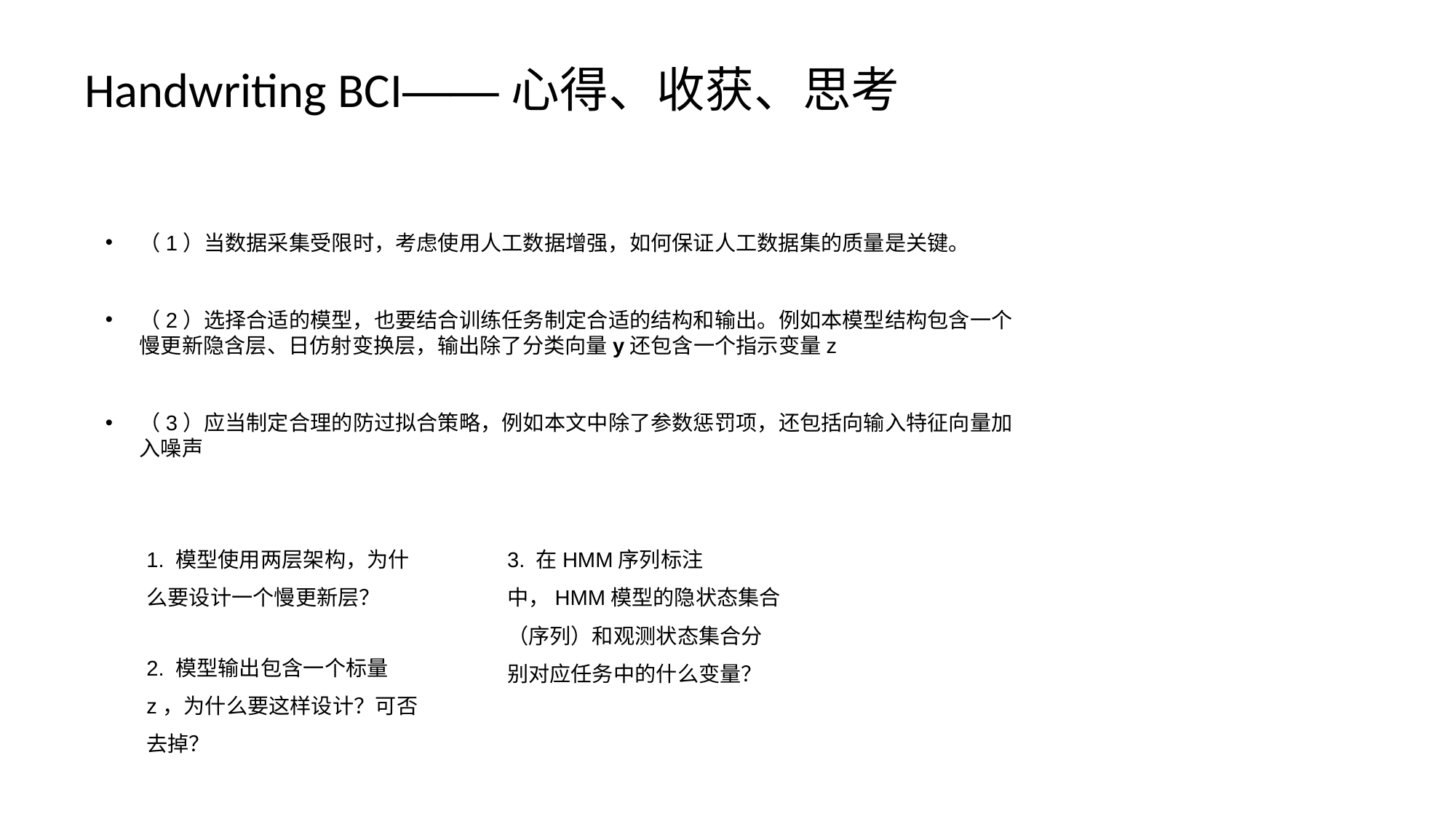

Handwriting BCI——心得、收获、思考
（1）当数据采集受限时，考虑使用人工数据增强，如何保证人工数据集的质量是关键。
（2）选择合适的模型，也要结合训练任务制定合适的结构和输出。例如本模型结构包含一个慢更新隐含层、日仿射变换层，输出除了分类向量y还包含一个指示变量z
（3）应当制定合理的防过拟合策略，例如本文中除了参数惩罚项，还包括向输入特征向量加入噪声
1. 模型使用两层架构，为什么要设计一个慢更新层？
3. 在HMM序列标注中，HMM模型的隐状态集合（序列）和观测状态集合分别对应任务中的什么变量？
2. 模型输出包含一个标量z，为什么要这样设计？可否去掉？